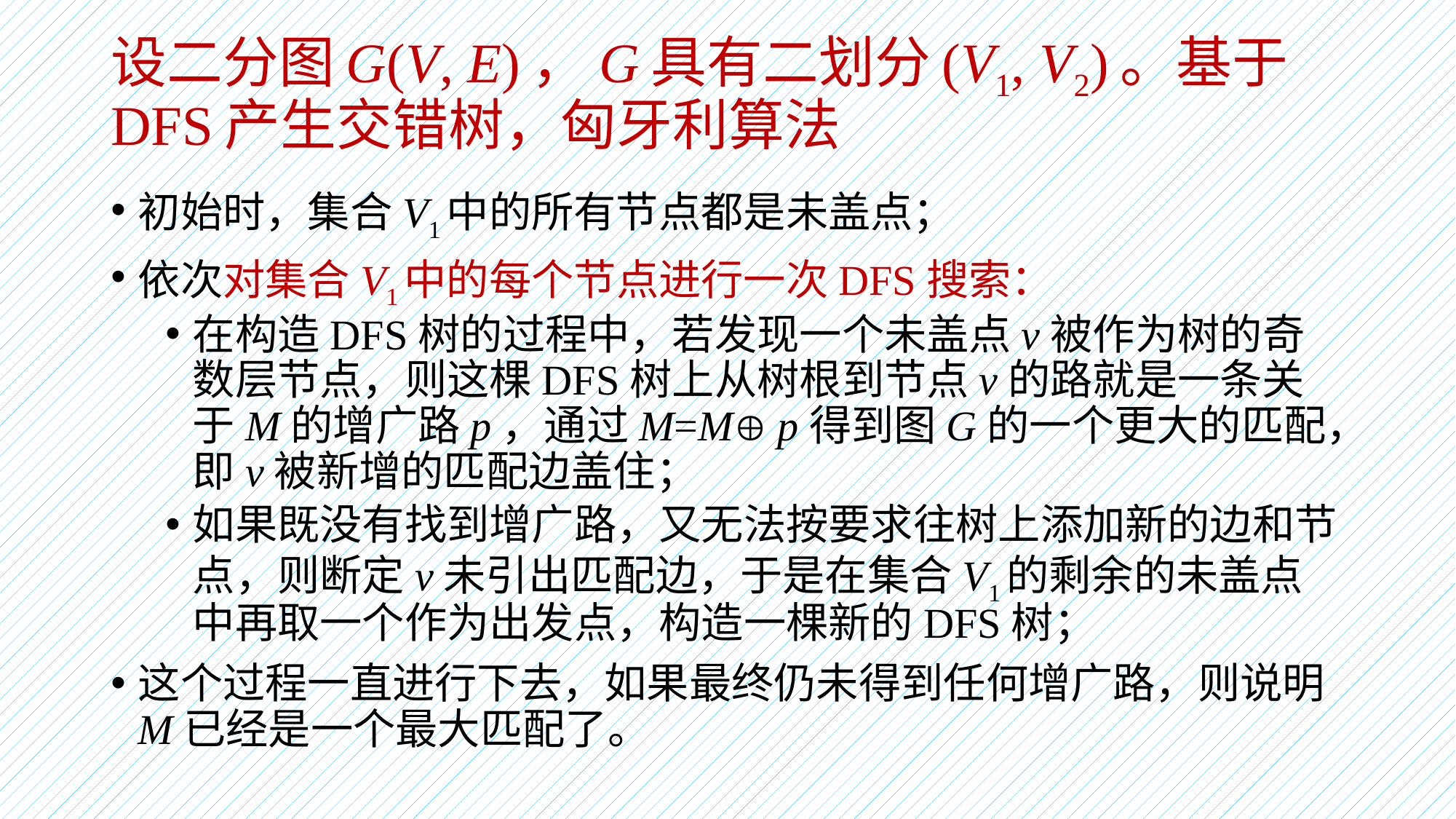

# 设二分图G(V, E)，G具有二划分(V1, V2)。基于DFS产生交错树，匈牙利算法
初始时，集合V1中的所有节点都是未盖点；
依次对集合V1中的每个节点进行一次DFS搜索：
在构造DFS树的过程中，若发现一个未盖点v被作为树的奇数层节点，则这棵DFS树上从树根到节点v的路就是一条关于M的增广路p，通过M=M⊕ p得到图G的一个更大的匹配，即v被新增的匹配边盖住；
如果既没有找到增广路，又无法按要求往树上添加新的边和节点，则断定v未引出匹配边，于是在集合V1的剩余的未盖点中再取一个作为出发点，构造一棵新的DFS树；
这个过程一直进行下去，如果最终仍未得到任何增广路，则说明M已经是一个最大匹配了。